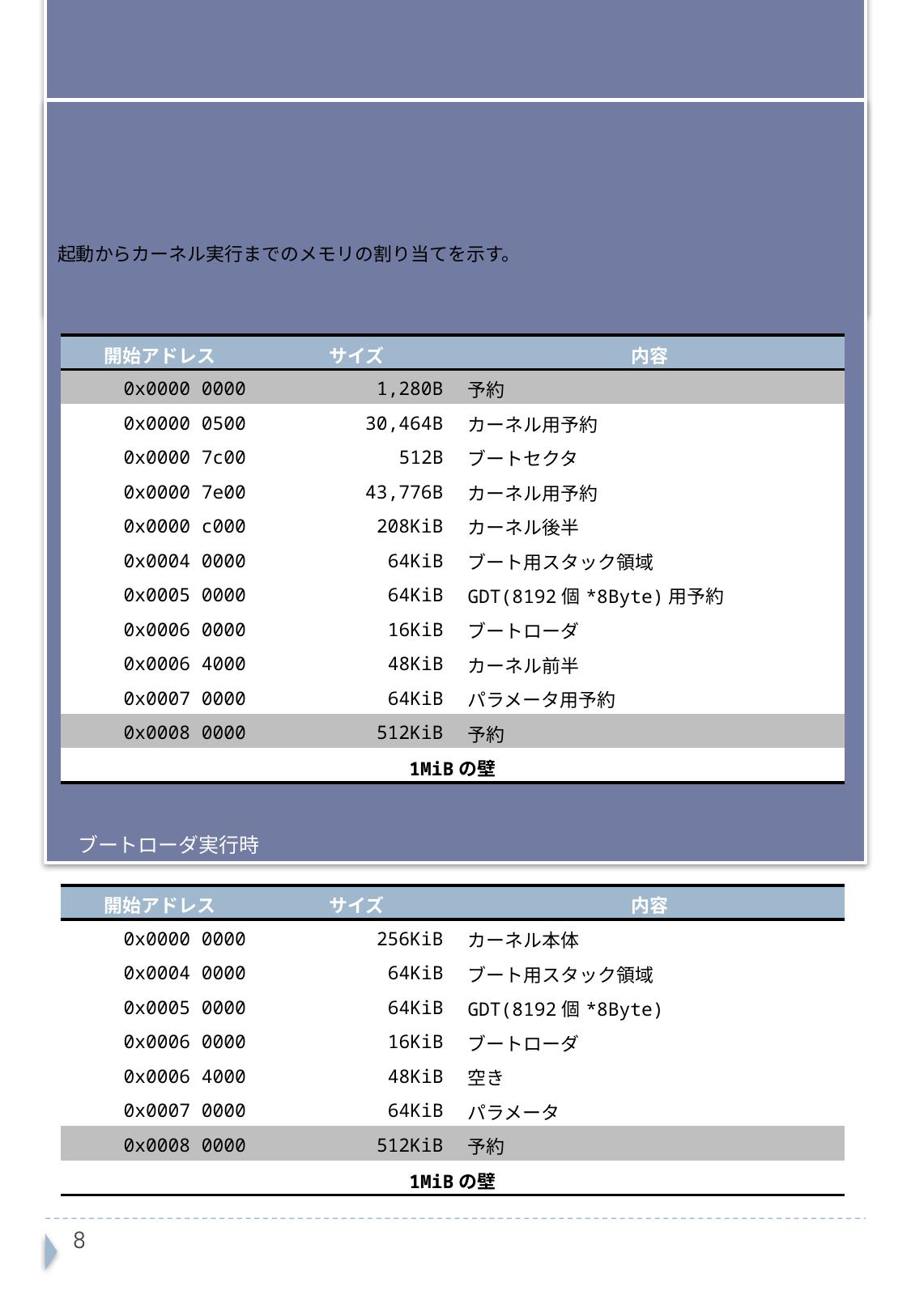

# メモリマップ	1/2
起動からカーネル実行までのメモリの割り当てを示す。
　ブートセクタ実行時
| 開始アドレス | サイズ | 内容 |
| --- | --- | --- |
| 0x0000 0000 | 1,280B | 予約 |
| 0x0000 0500 | 30,464B | カーネル用予約 |
| 0x0000 7c00 | 512B | ブートセクタ |
| 0x0000 7e00 | 43,776B | カーネル用予約 |
| 0x0000 c000 | 208KiB | カーネル後半 |
| 0x0004 0000 | 64KiB | ブート用スタック領域 |
| 0x0005 0000 | 64KiB | GDT(8192個\*8Byte)用予約 |
| 0x0006 0000 | 16KiB | ブートローダ |
| 0x0006 4000 | 48KiB | カーネル前半 |
| 0x0007 0000 | 64KiB | パラメータ用予約 |
| 0x0008 0000 | 512KiB | 予約 |
| 1MiBの壁 |  |  |
　ブートローダ実行時
| 開始アドレス | サイズ | 内容 |
| --- | --- | --- |
| 0x0000 0000 | 256KiB | カーネル本体 |
| 0x0004 0000 | 64KiB | ブート用スタック領域 |
| 0x0005 0000 | 64KiB | GDT(8192個\*8Byte) |
| 0x0006 0000 | 16KiB | ブートローダ |
| 0x0006 4000 | 48KiB | 空き |
| 0x0007 0000 | 64KiB | パラメータ |
| 0x0008 0000 | 512KiB | 予約 |
| 1MiBの壁 |  |  |
8